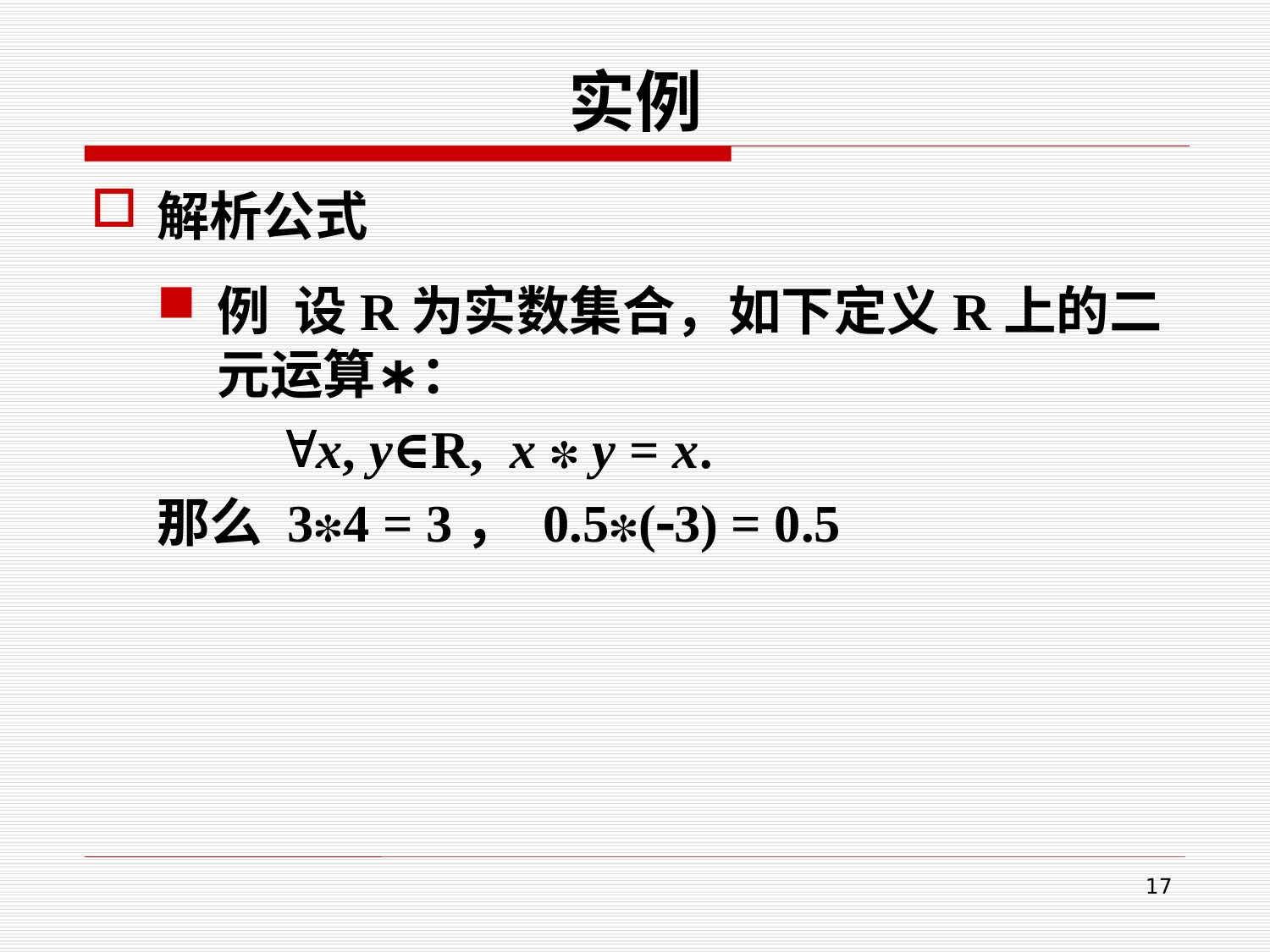

# 实例
解析公式
例  设R为实数集合，如下定义R上的二元运算∗：
              ∀x, y∈R,  x ∗ y = x.
那么 3∗4 = 3， 0.5∗(−3) = 0.5

17